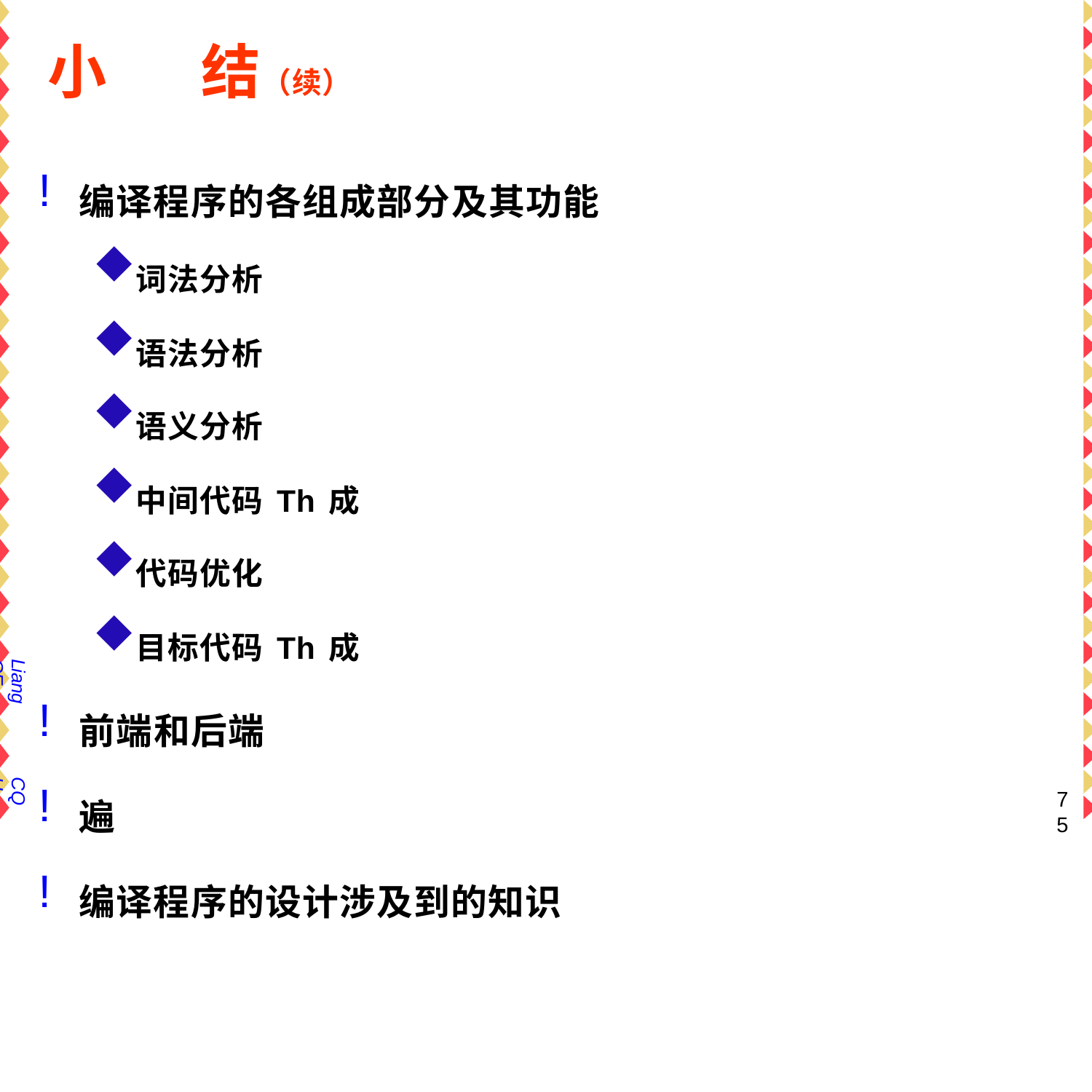

# 小	结（续）
编译程序的各组成部分及其功能
词法分析
语法分析
语义分析
中间代码Th成
代码优化
目标代码Th成
前端和后端
遍
编译程序的设计涉及到的知识
Liang GE
CQU
75